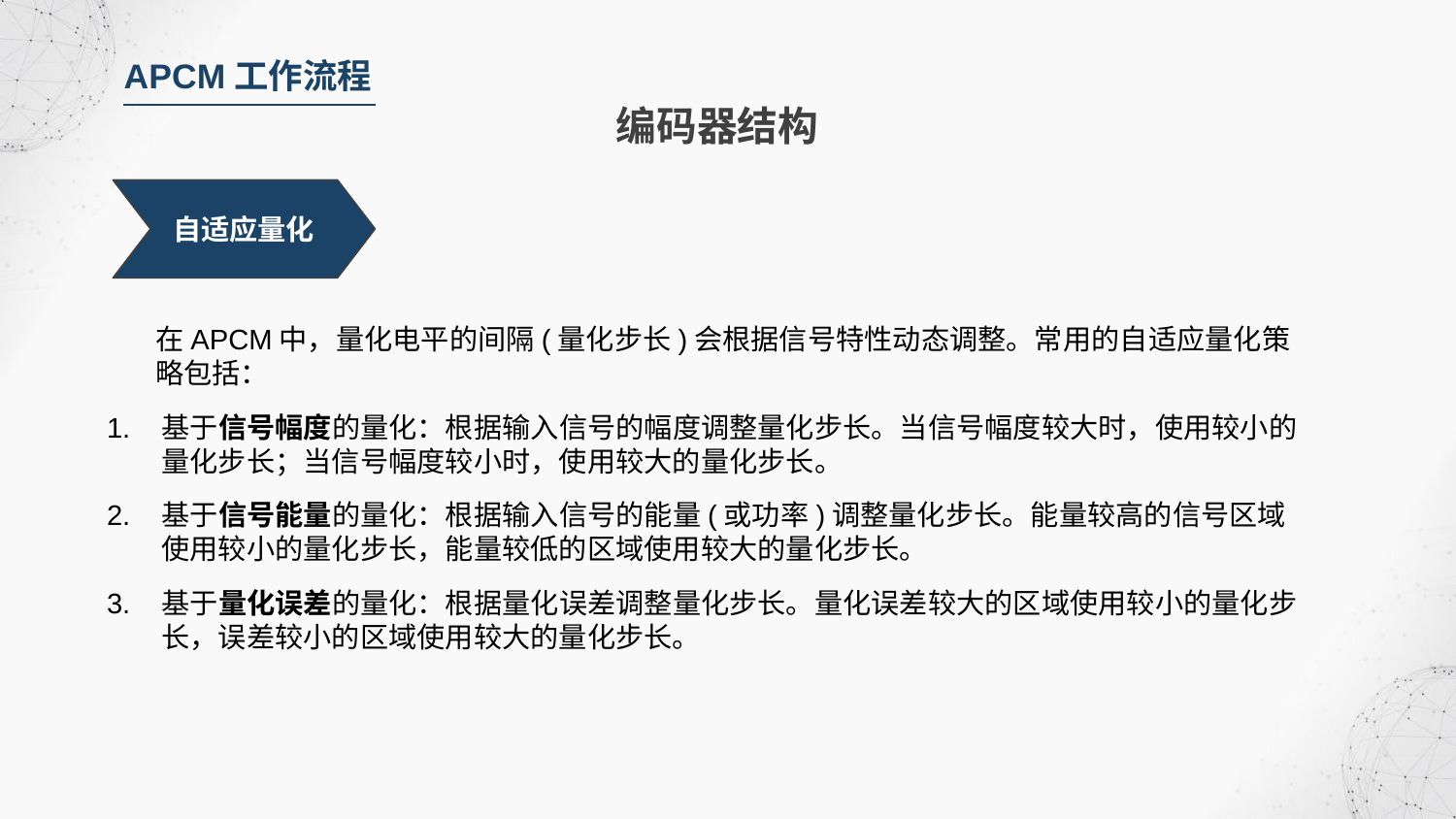

APCM工作流程
编码器结构
自适应量化
在APCM中，量化电平的间隔(量化步长)会根据信号特性动态调整。常用的自适应量化策略包括：
基于信号幅度的量化：根据输入信号的幅度调整量化步长。当信号幅度较大时，使用较小的量化步长；当信号幅度较小时，使用较大的量化步长。
基于信号能量的量化：根据输入信号的能量(或功率)调整量化步长。能量较高的信号区域使用较小的量化步长，能量较低的区域使用较大的量化步长。
基于量化误差的量化：根据量化误差调整量化步长。量化误差较大的区域使用较小的量化步长，误差较小的区域使用较大的量化步长。